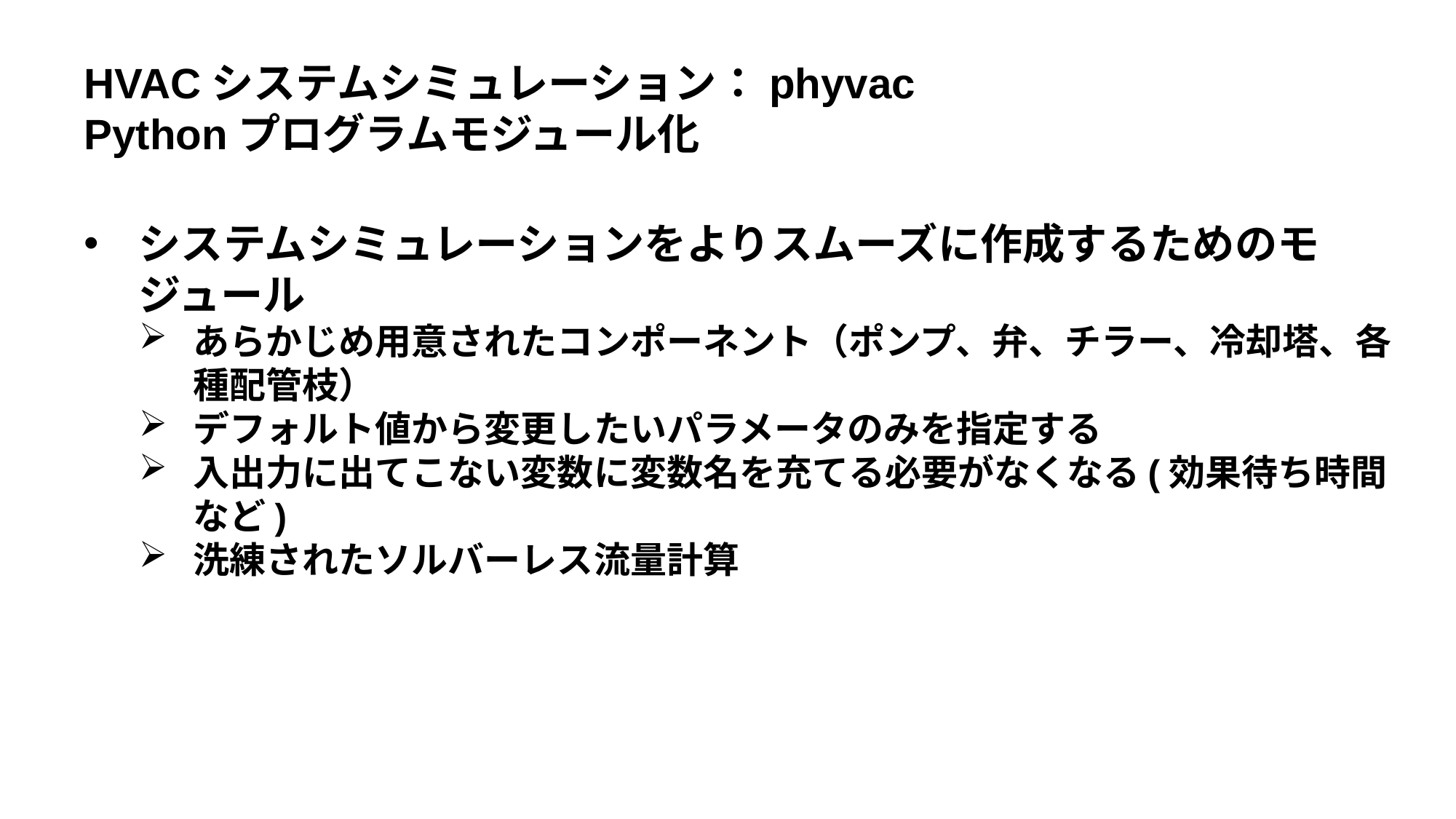

HVACシステムシミュレーション：phyvac
Pythonプログラムモジュール化
システムシミュレーションをよりスムーズに作成するためのモジュール
あらかじめ用意されたコンポーネント（ポンプ、弁、チラー、冷却塔、各種配管枝）
デフォルト値から変更したいパラメータのみを指定する
入出力に出てこない変数に変数名を充てる必要がなくなる(効果待ち時間など)
洗練されたソルバーレス流量計算